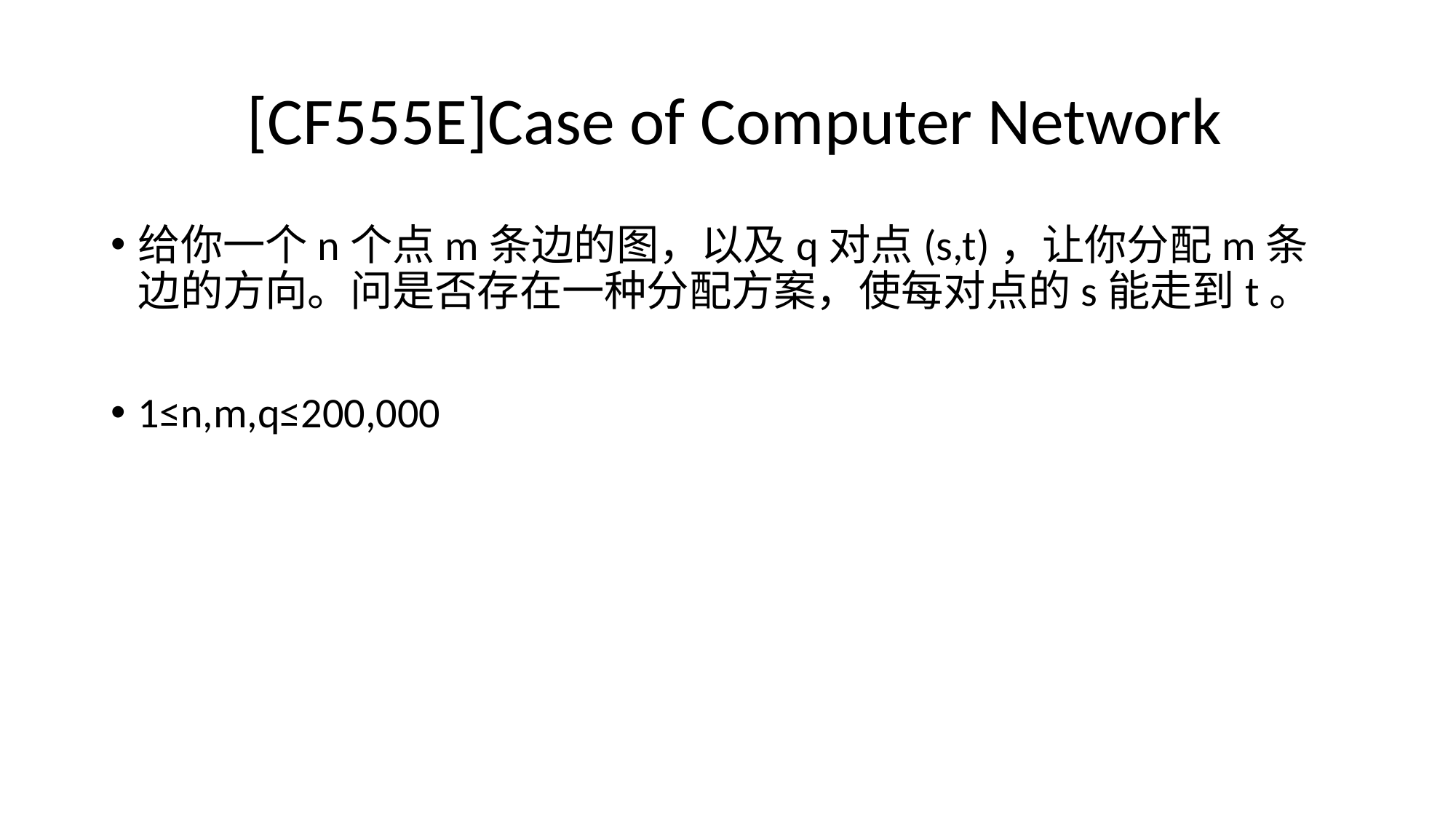

# [CF555E]Case of Computer Network
给你一个n个点m条边的图，以及q对点(s,t)，让你分配m条边的方向。问是否存在一种分配方案，使每对点的s能走到t。

1≤n,m,q≤200,000